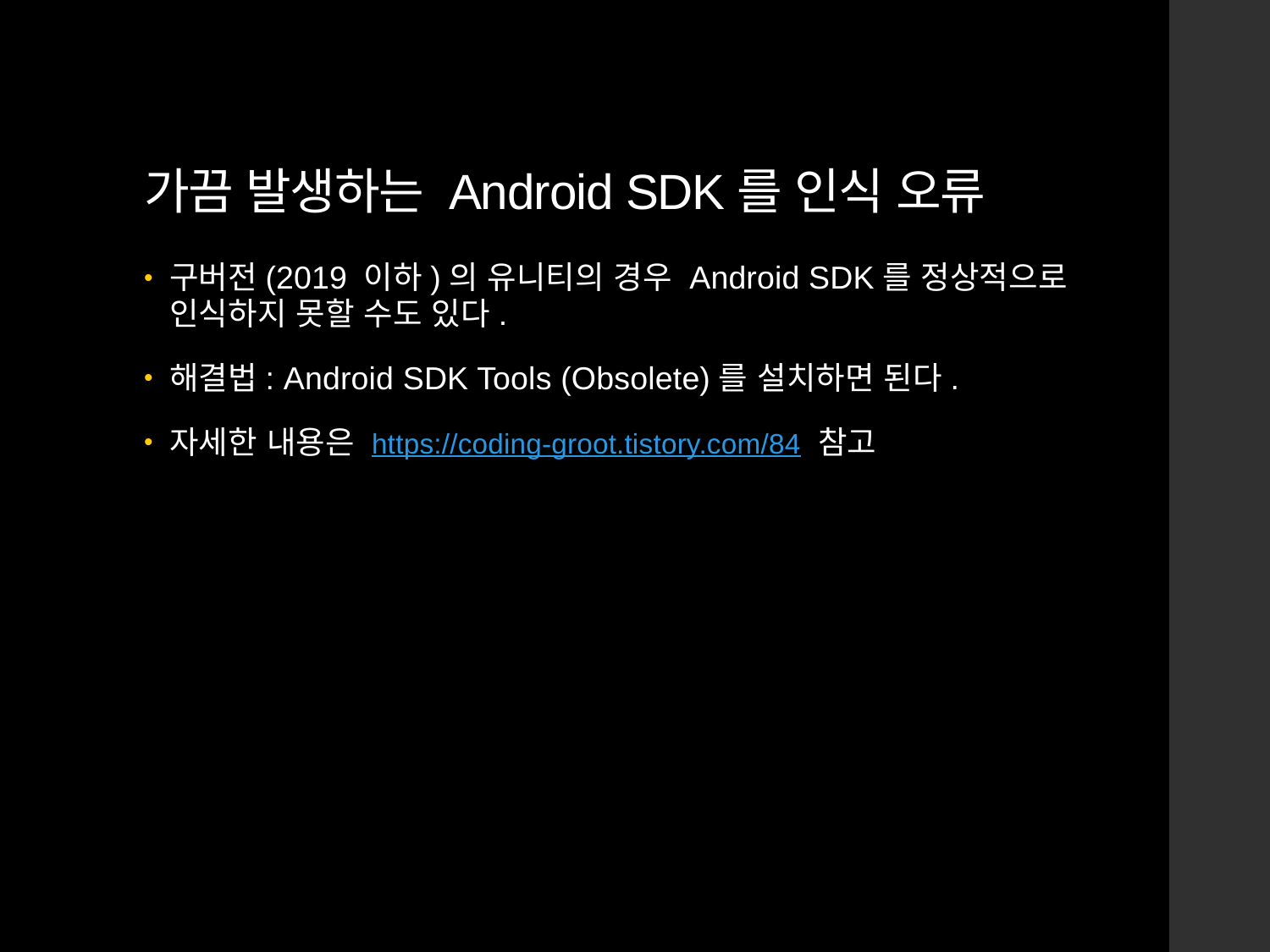

# 가끔 발생하는 Android SDK를 인식 오류
구버전(2019 이하)의 유니티의 경우 Android SDK를 정상적으로 인식하지 못할 수도 있다.
해결법: Android SDK Tools (Obsolete)를 설치하면 된다.
자세한 내용은 https://coding-groot.tistory.com/84 참고